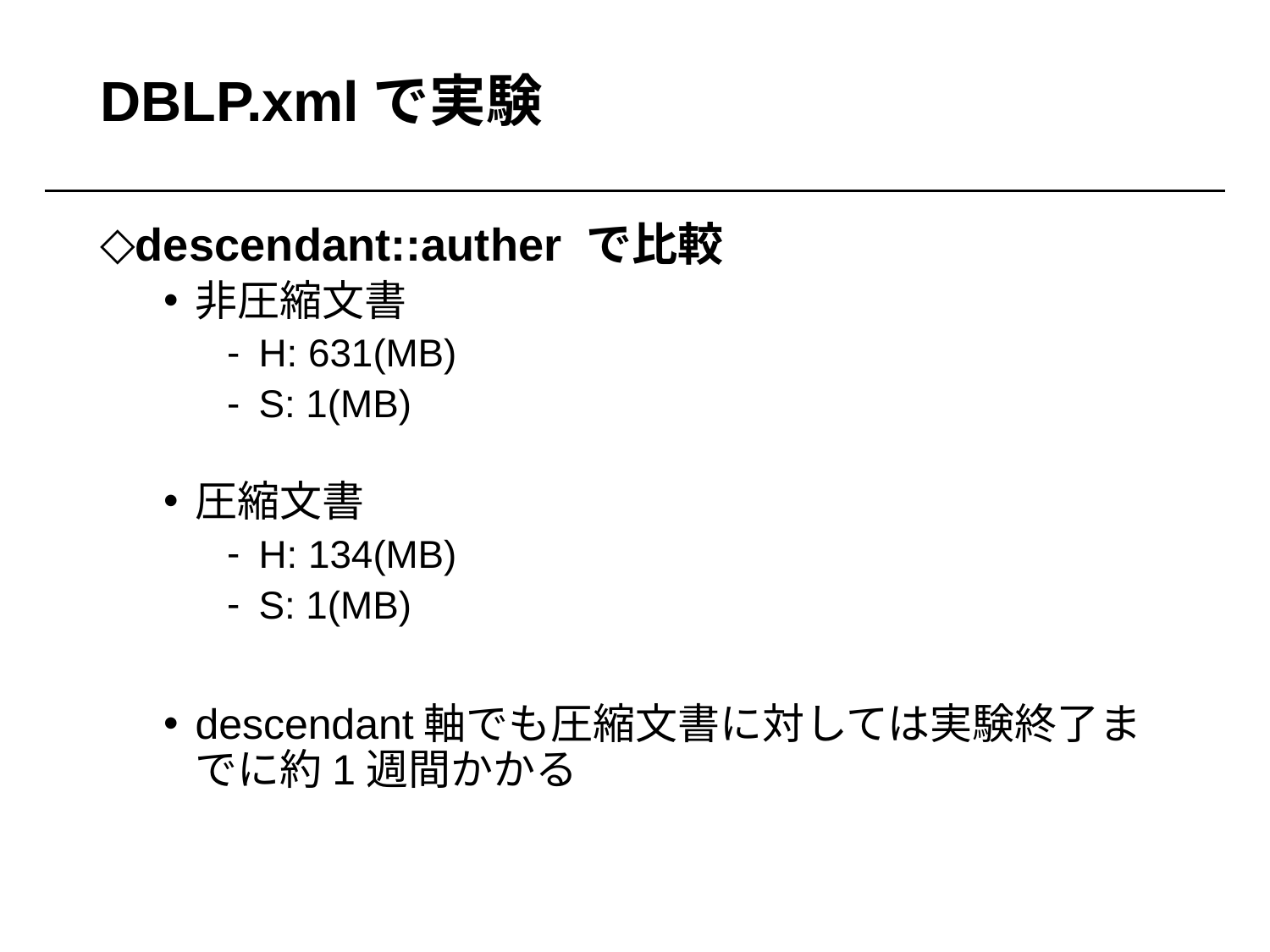

# DBLP.xmlで実験
descendant::auther で比較
非圧縮文書
H: 631(MB)
S: 1(MB)

圧縮文書
H: 134(MB)
S: 1(MB)

descendant軸でも圧縮文書に対しては実験終了までに約1週間かかる